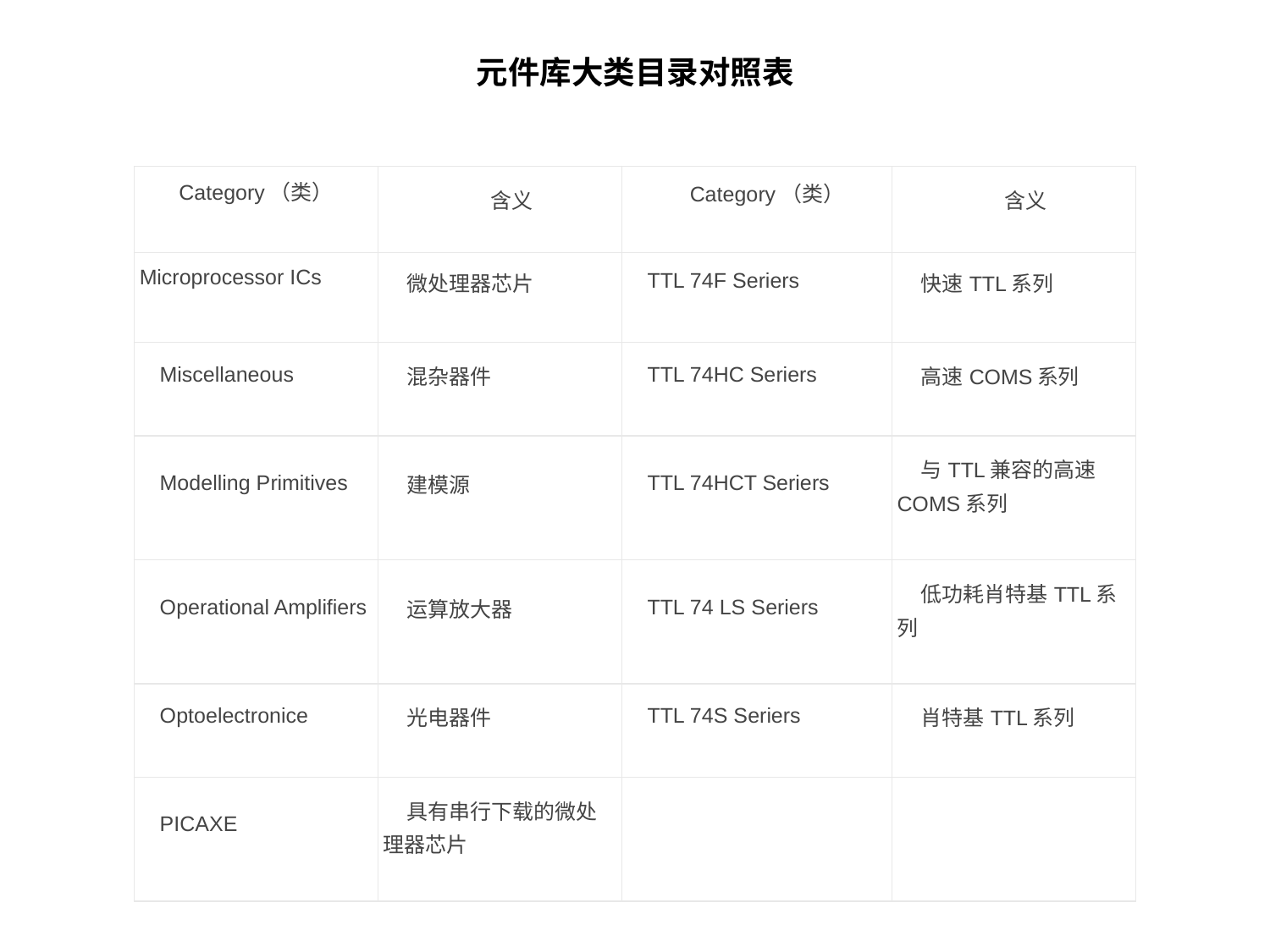

元件库大类目录对照表

| Category（类） | 含义 | Category（类） | 含义 |
| --- | --- | --- | --- |
| Microprocessor ICs | 微处理器芯片 | TTL 74F Seriers | 快速TTL系列 |
| --- | --- | --- | --- |
| Miscellaneous | 混杂器件 | TTL 74HC Seriers | 高速COMS系列 |
| Modelling Primitives | 建模源 | TTL 74HCT Seriers | 与TTL兼容的高速COMS系列 |
| Operational Amplifiers | 运算放大器 | TTL 74 LS Seriers | 低功耗肖特基TTL系列 |
| Optoelectronice | 光电器件 | TTL 74S Seriers | 肖特基TTL系列 |
| PICAXE | 具有串行下载的微处理器芯片 |  |  |